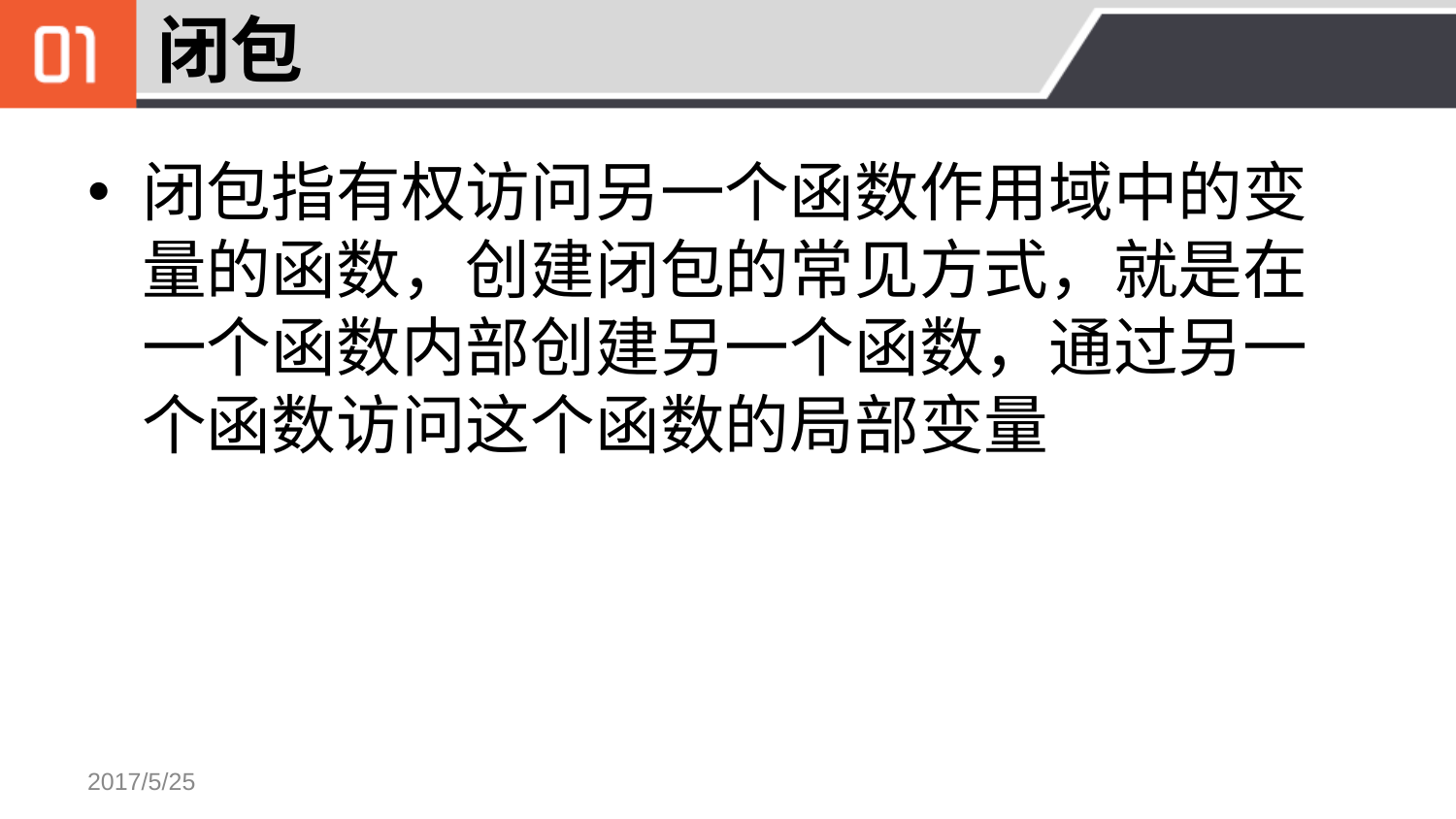

# 闭包
闭包指有权访问另一个函数作用域中的变量的函数，创建闭包的常见方式，就是在一个函数内部创建另一个函数，通过另一个函数访问这个函数的局部变量
2017/5/25